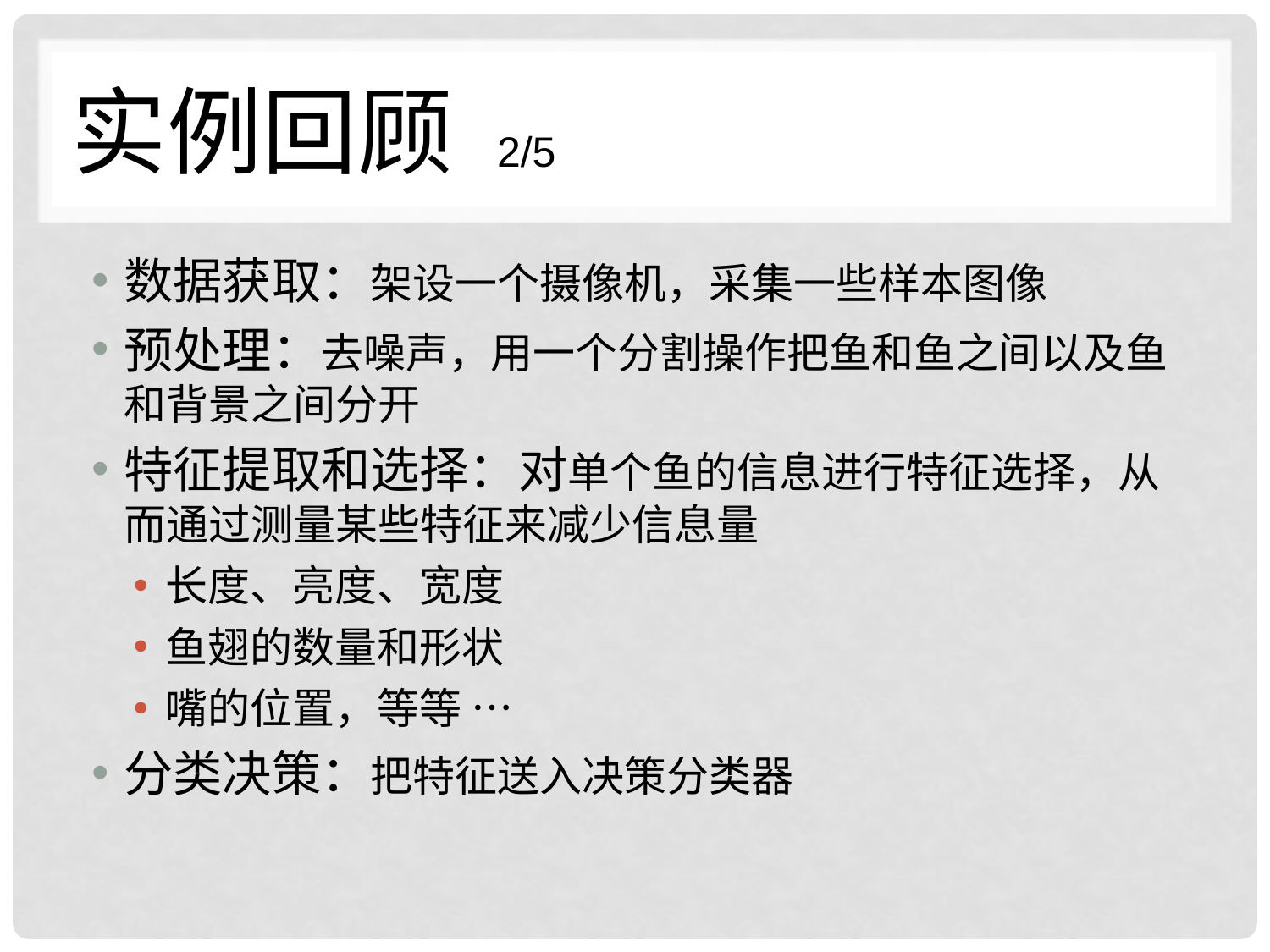

# 实例回顾 2/5
数据获取：架设一个摄像机，采集一些样本图像
预处理：去噪声，用一个分割操作把鱼和鱼之间以及鱼和背景之间分开
特征提取和选择：对单个鱼的信息进行特征选择，从而通过测量某些特征来减少信息量
长度、亮度、宽度
鱼翅的数量和形状
嘴的位置，等等 …
分类决策：把特征送入决策分类器